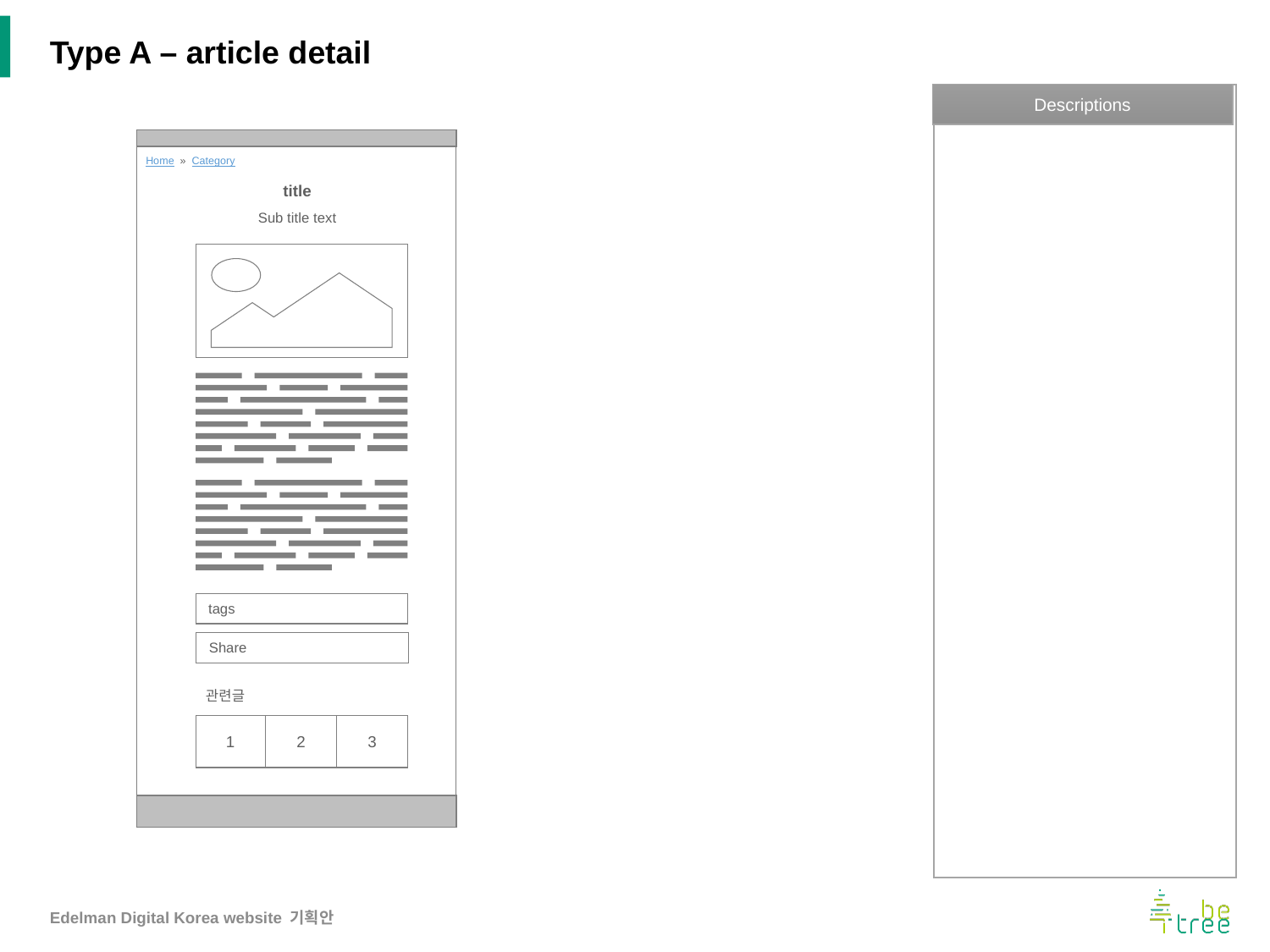

# Type A – article detail

Descriptions

Home  »  Category
title
Sub title text

tags
Share
관련글
1
2
3

Edelman Digital Korea website 기획안